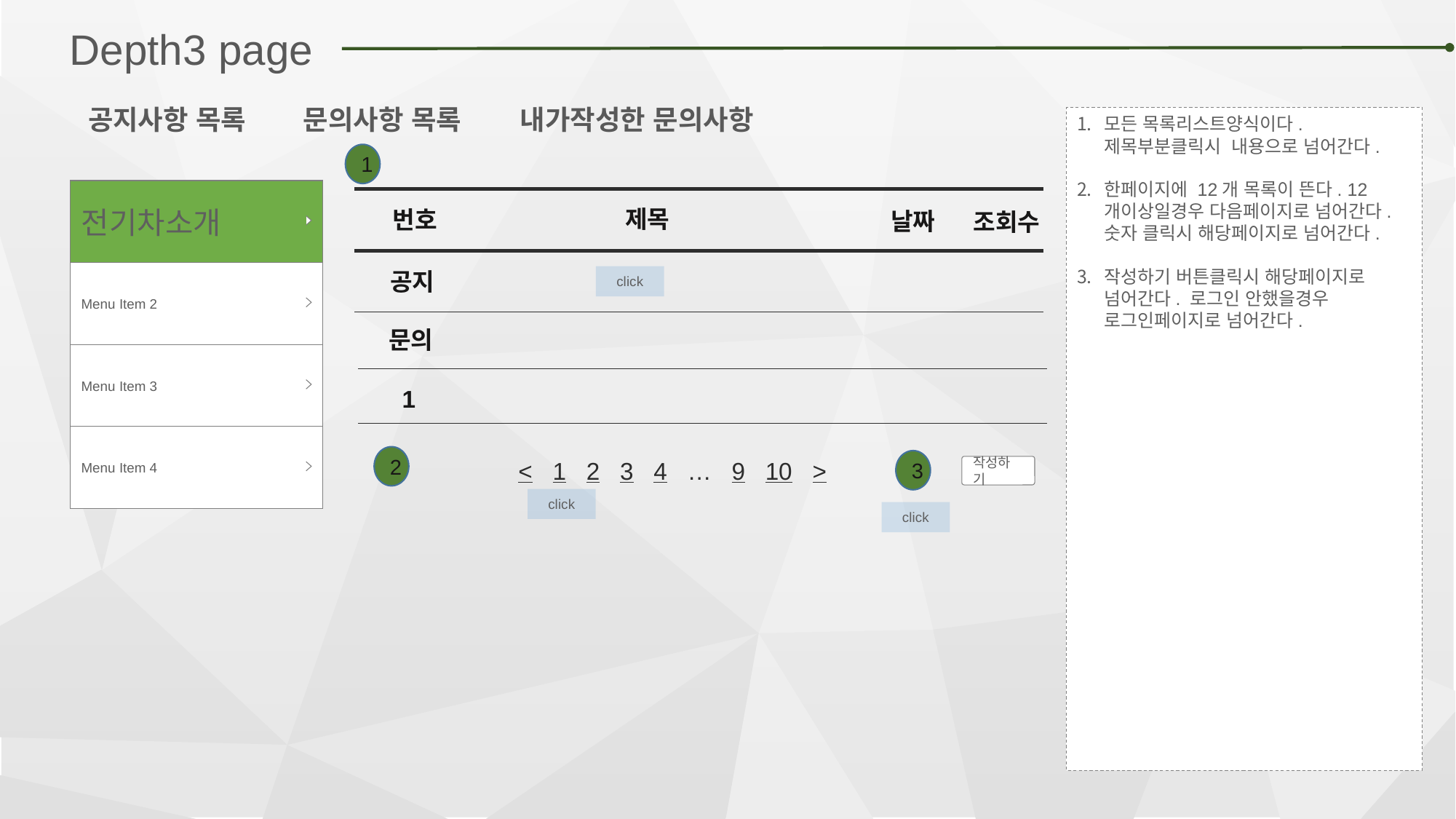

Depth3 page
공지사항 목록
문의사항 목록
내가작성한 문의사항
모든 목록리스트양식이다. 제목부분클릭시  내용으로 넘어간다.

한페이지에 12개 목록이 뜬다. 12개이상일경우 다음페이지로 넘어간다. 숫자 클릭시 해당페이지로 넘어간다.

작성하기 버튼클릭시 해당페이지로 넘어간다. 로그인 안했을경우 로그인페이지로 넘어간다.
1
전기차소개

Menu Item 2

Menu Item 3

Menu Item 4

제목
번호
날짜
조회수
공지
문의
1
click
2
3
<   1   2   3   4   …   9   10   >
작성하기
click
click